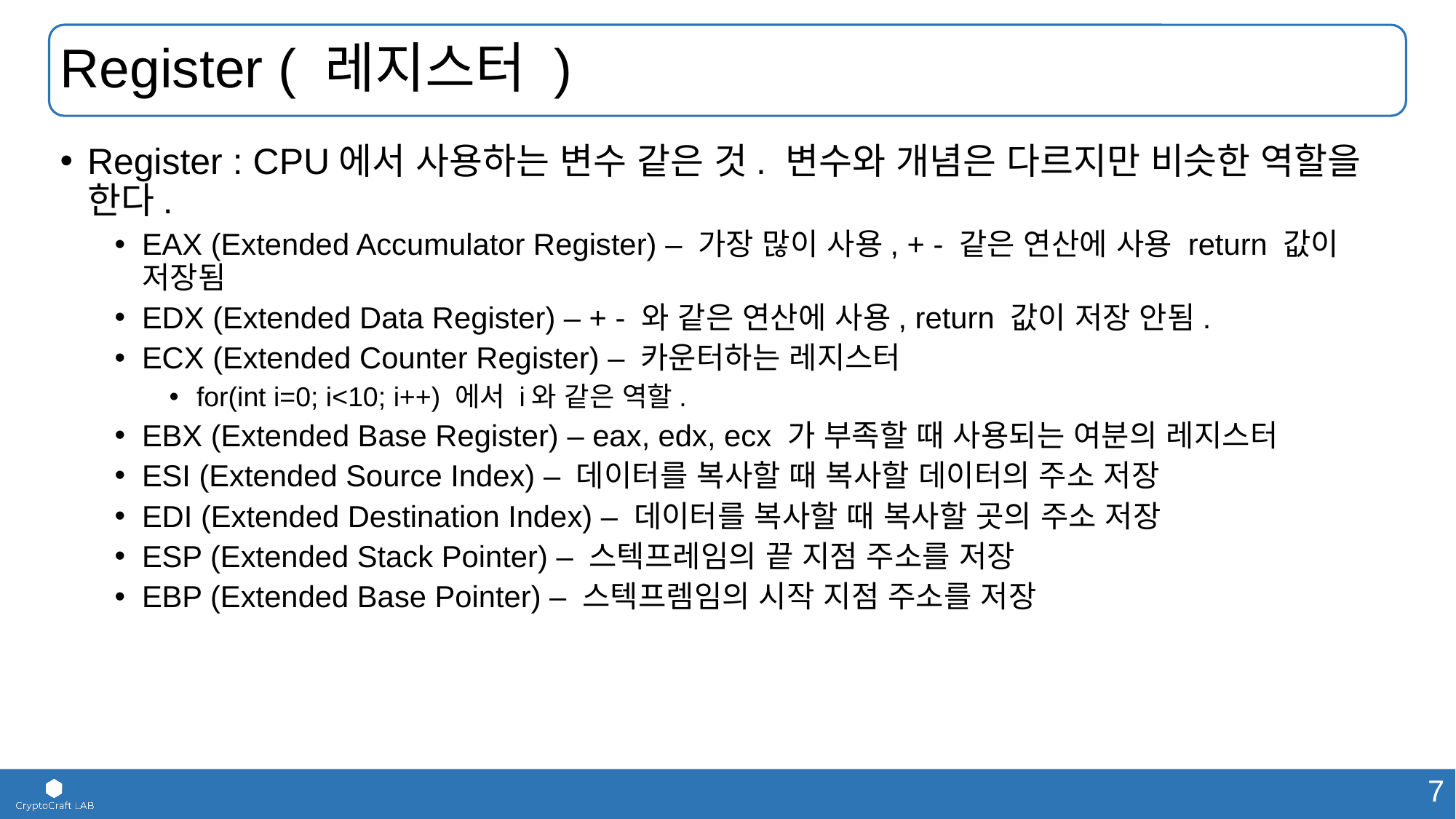

# Register ( 레지스터 )
Register : CPU에서 사용하는 변수 같은 것. 변수와 개념은 다르지만 비슷한 역할을 한다.
EAX (Extended Accumulator Register) – 가장 많이 사용, + - 같은 연산에 사용 return 값이 저장됨
EDX (Extended Data Register) – + - 와 같은 연산에 사용, return 값이 저장 안됨.
ECX (Extended Counter Register) – 카운터하는 레지스터
for(int i=0; i<10; i++) 에서 i와 같은 역할.
EBX (Extended Base Register) – eax, edx, ecx 가 부족할 때 사용되는 여분의 레지스터
ESI (Extended Source Index) – 데이터를 복사할 때 복사할 데이터의 주소 저장
EDI (Extended Destination Index) – 데이터를 복사할 때 복사할 곳의 주소 저장
ESP (Extended Stack Pointer) – 스텍프레임의 끝 지점 주소를 저장
EBP (Extended Base Pointer) – 스텍프렘임의 시작 지점 주소를 저장